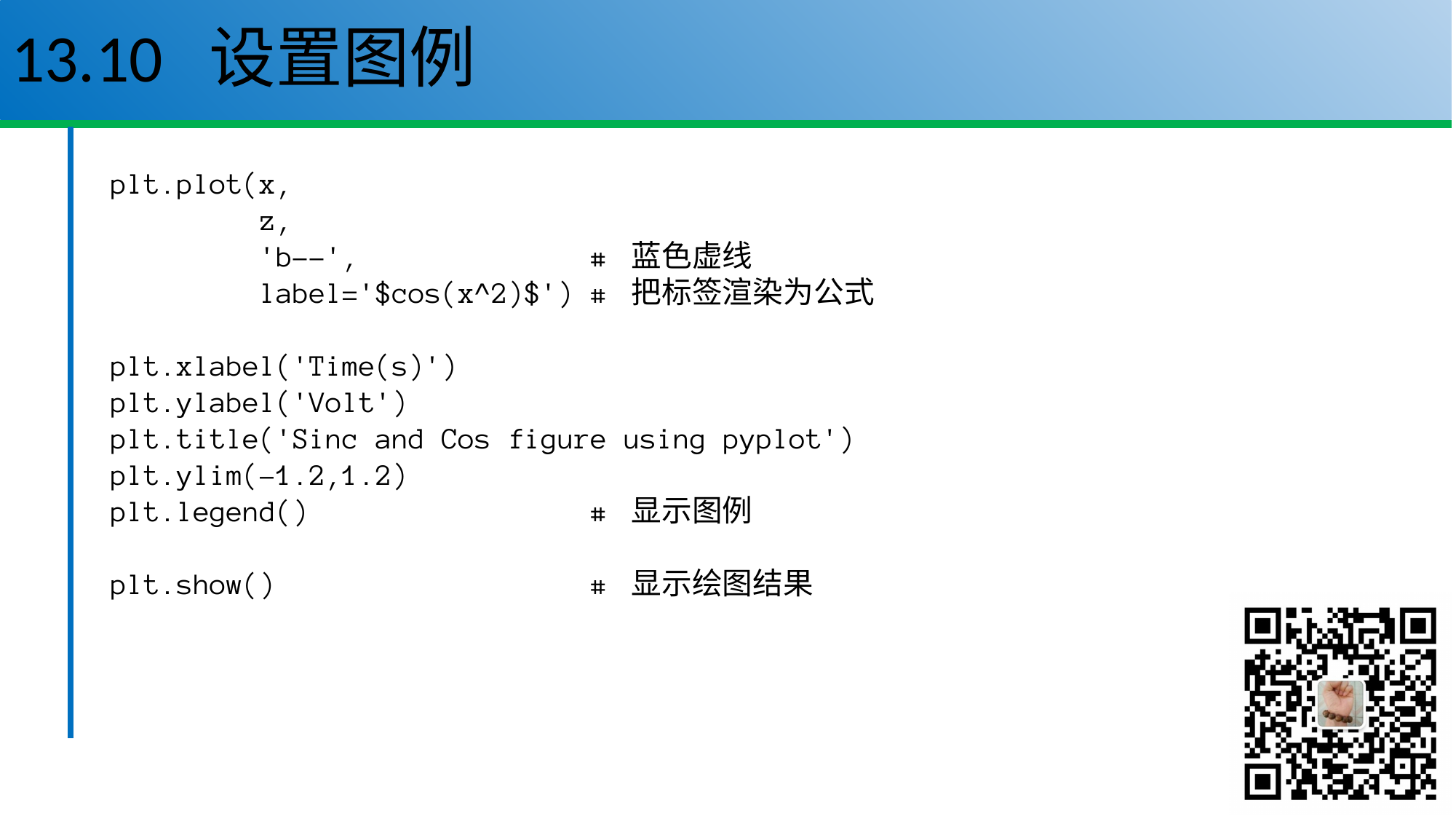

# 13.10  设置图例
plt.plot(x,
         z,
         'b--',              # 蓝色虚线
         label='$cos(x^2)$') # 把标签渲染为公式

plt.xlabel('Time(s)')
plt.ylabel('Volt')
plt.title('Sinc and Cos figure using pyplot')
plt.ylim(-1.2,1.2)
plt.legend()                 # 显示图例

plt.show()                   # 显示绘图结果
40